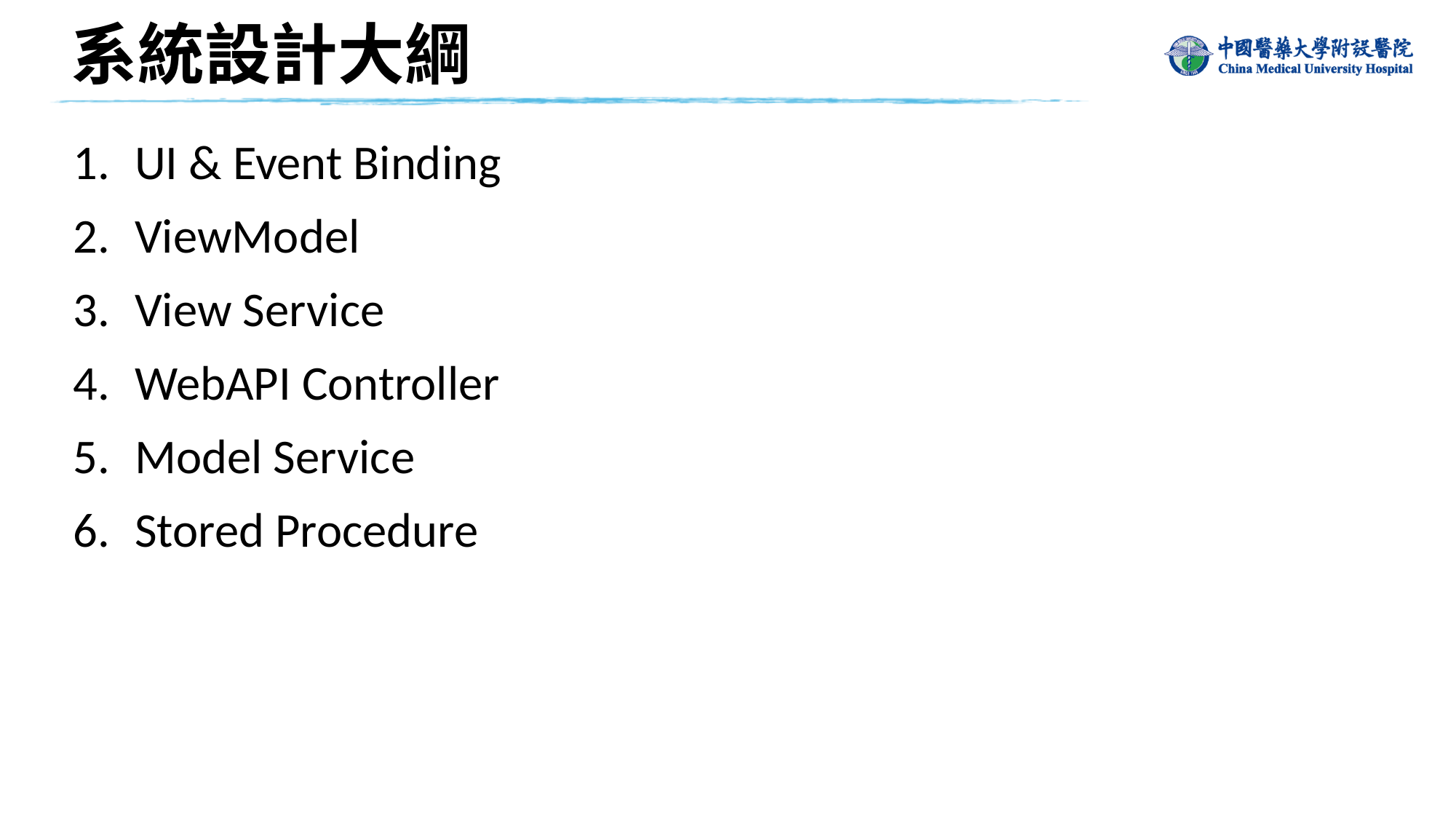

# 系統設計大綱
UI & Event Binding
ViewModel
View Service
WebAPI Controller
Model Service
Stored Procedure